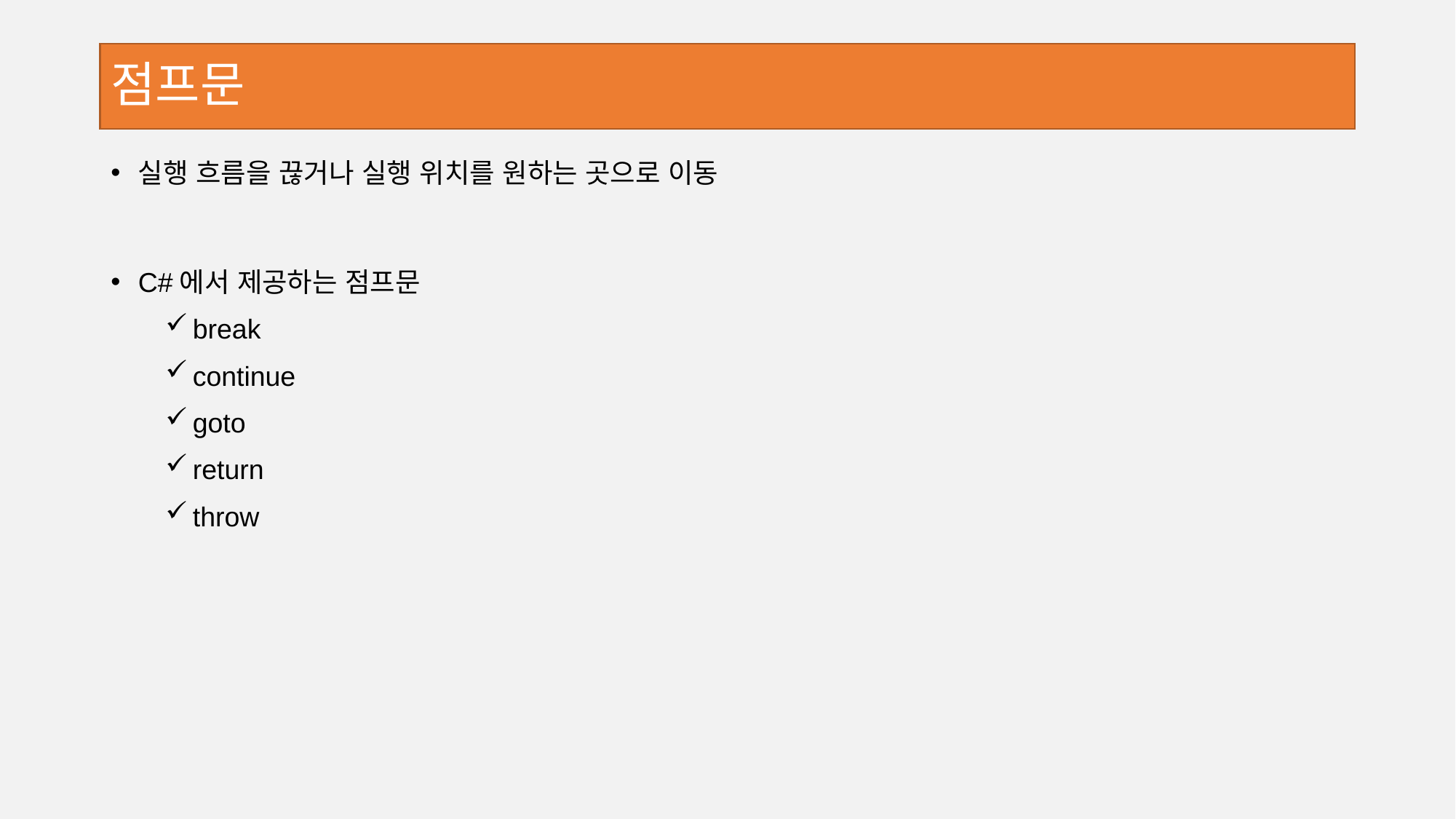

# 점프문
실행 흐름을 끊거나 실행 위치를 원하는 곳으로 이동

C#에서 제공하는 점프문
break
continue
goto
return
throw